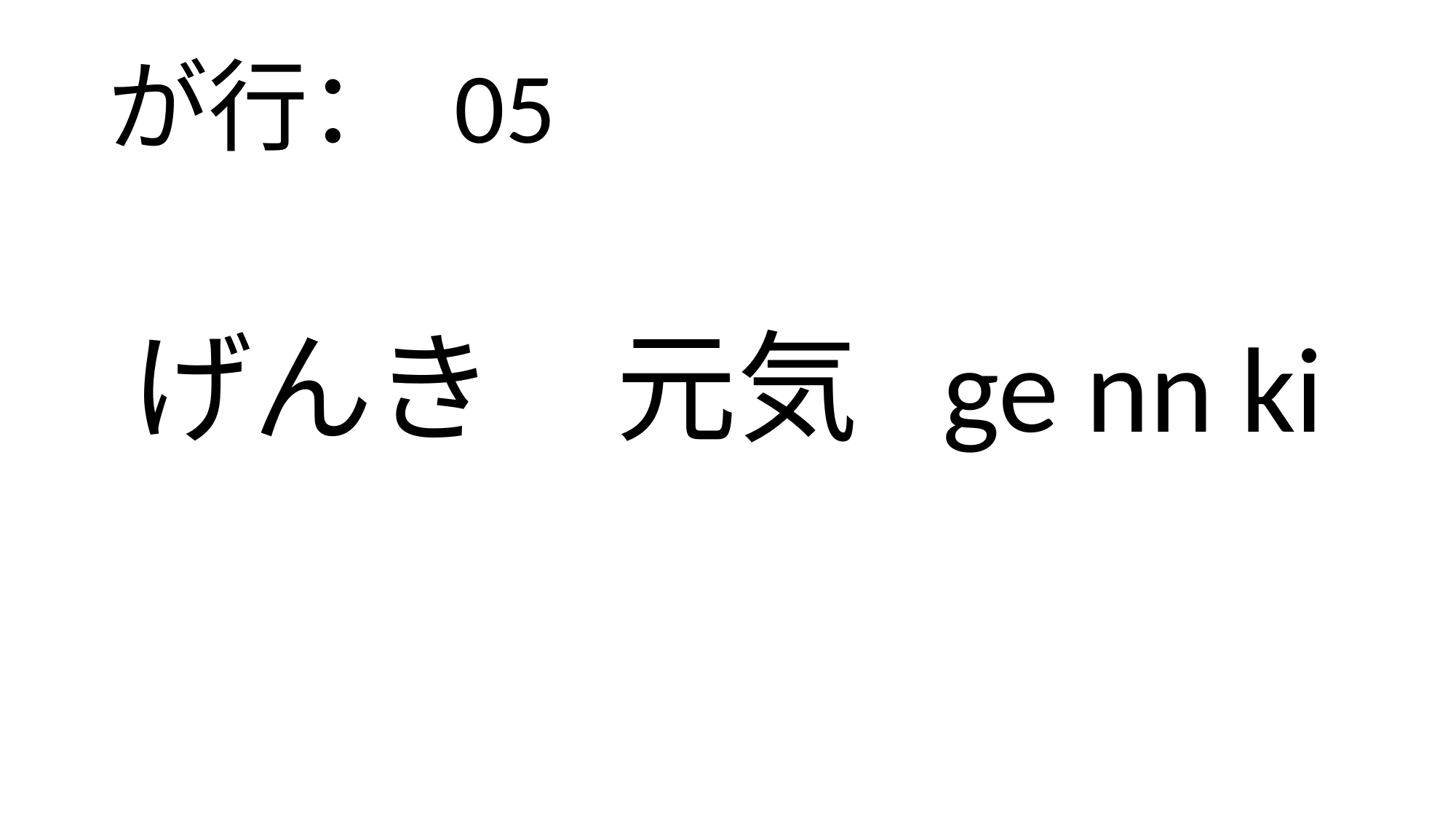

が行： 05
# げんき　元気  ge nn ki